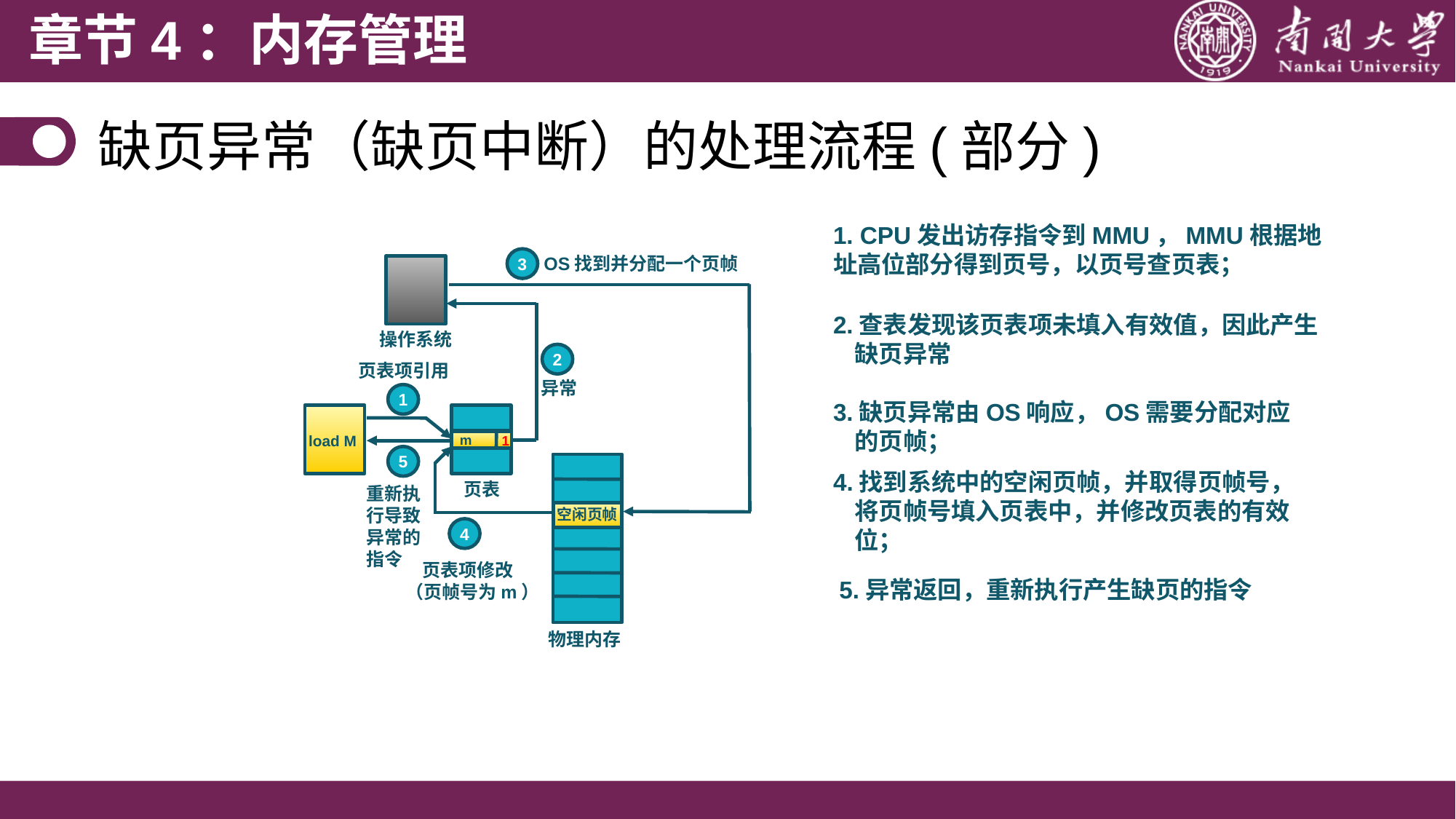

章节4：内存管理
缺页异常（缺页中断）的处理流程(部分)
1. CPU发出访存指令到MMU，MMU根据地址高位部分得到页号，以页号查页表；
OS找到并分配一个页帧
3

操作系统
2.查表发现该页表项未填入有效值，因此产生缺页异常
2
异常
页表项引用
1
3.缺页异常由OS响应，OS需要分配对应的页帧；

load M

i

页表
无效
0

m
1

5
重新执行导致异常的指令
4
   页表项修改
（页帧号为m）

空闲页帧

物理内存
4.找到系统中的空闲页帧，并取得页帧号，将页帧号填入页表中，并修改页表的有效位；
5.异常返回，重新执行产生缺页的指令